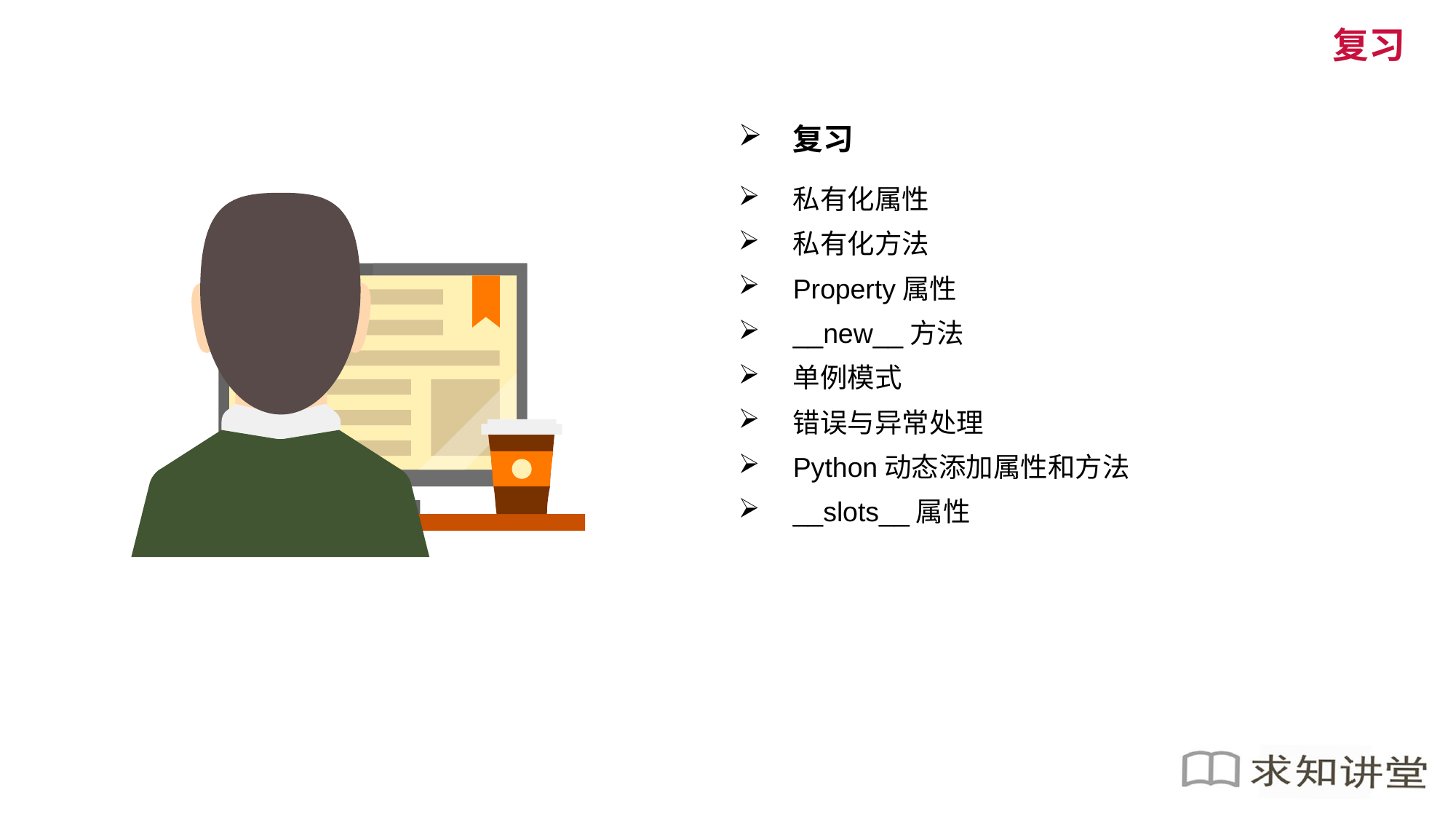

复习
复习
私有化属性
私有化方法
Property属性
__new__方法
单例模式
错误与异常处理
Python动态添加属性和方法
__slots__属性